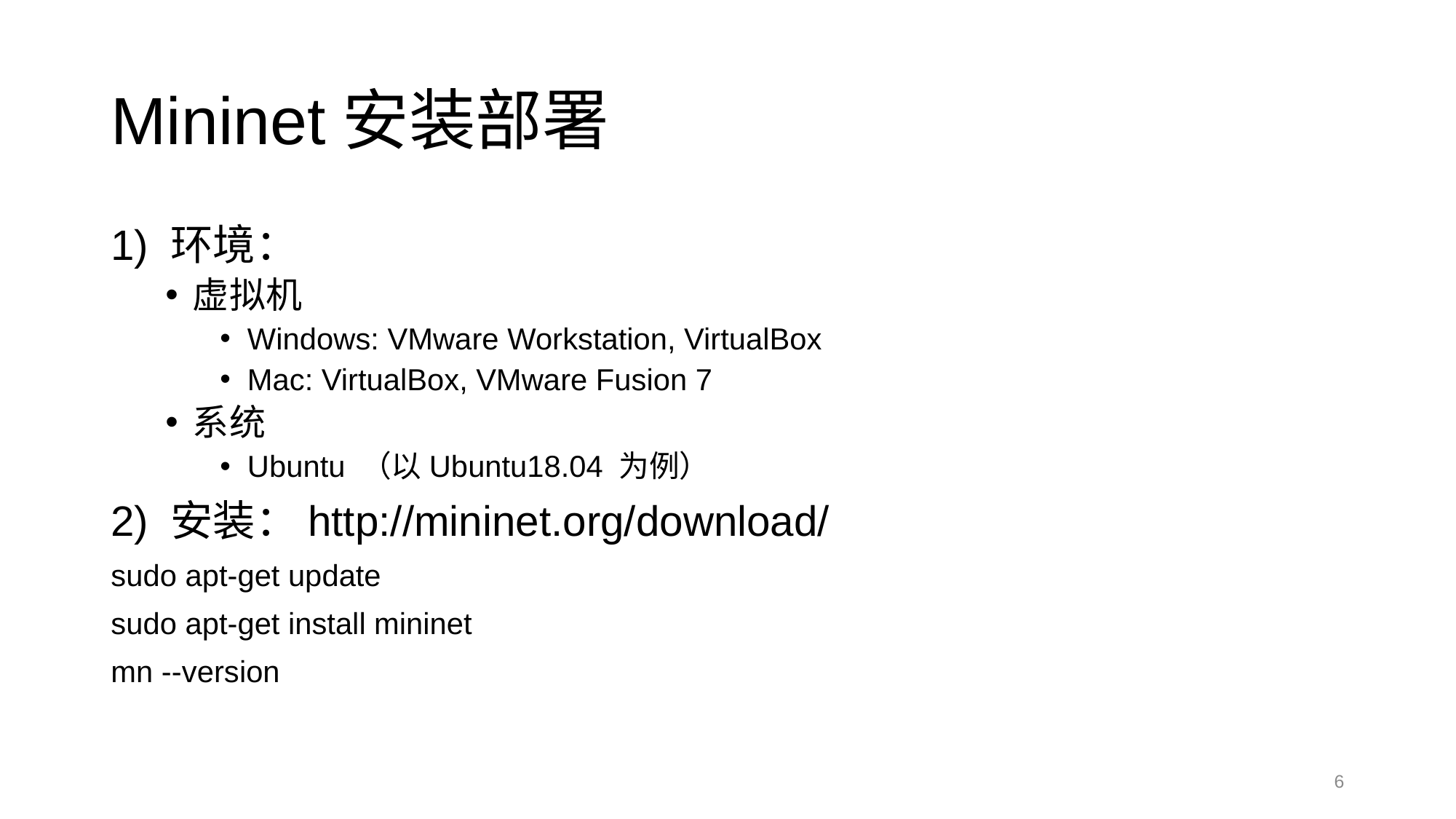

# Mininet安装部署
1) 环境：
虚拟机
Windows: VMware Workstation, VirtualBox
Mac: VirtualBox, VMware Fusion 7
系统
Ubuntu （以Ubuntu18.04 为例）
2) 安装：http://mininet.org/download/
sudo apt-get update
sudo apt-get install mininet
mn --version
6